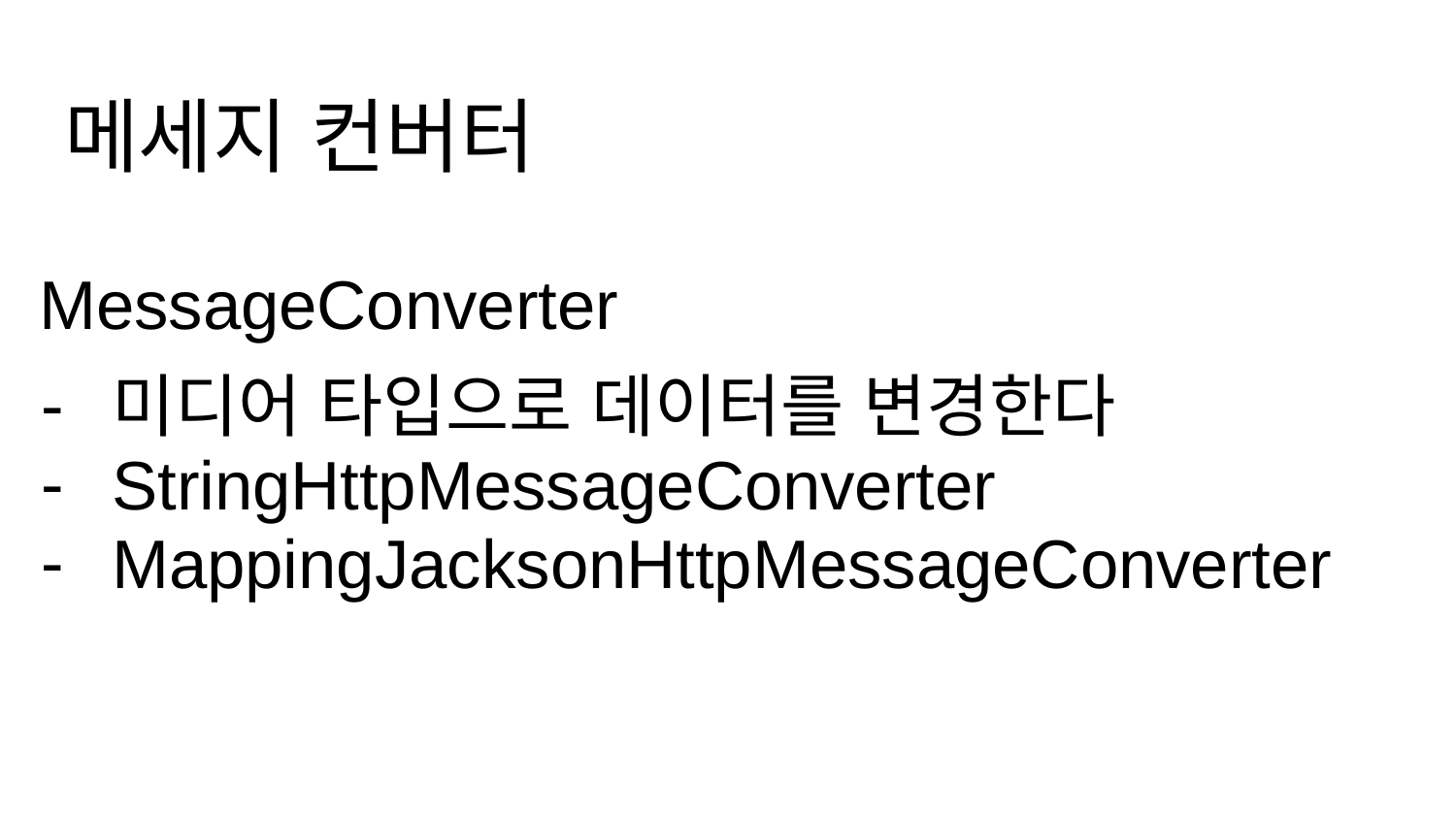

# 메세지 컨버터
MessageConverter
미디어 타입으로 데이터를 변경한다
StringHttpMessageConverter
MappingJacksonHttpMessageConverter